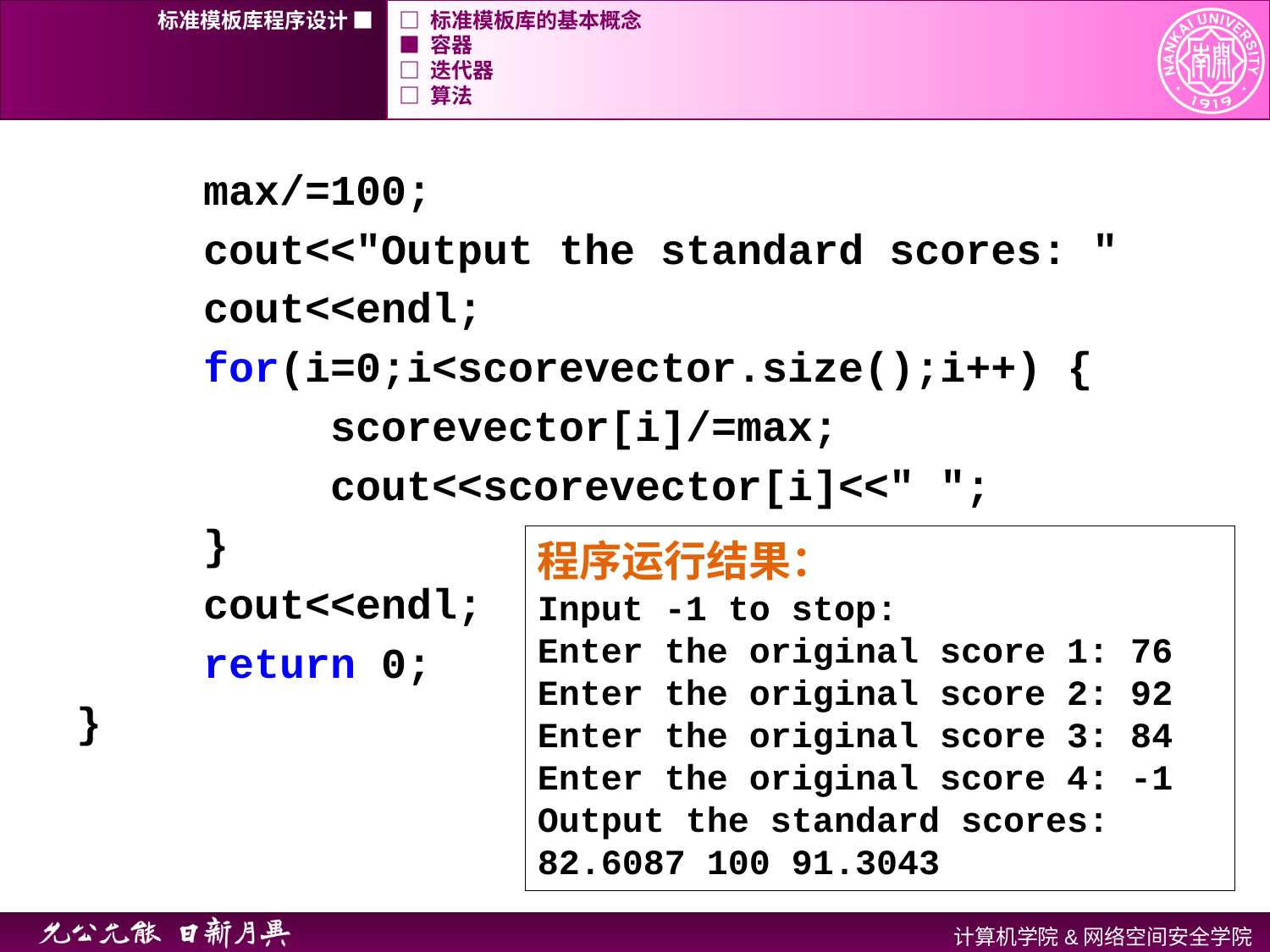

标准模板库程序设计 ■
□ 标准模板库的基本概念

■ 容器

□ 迭代器

□ 算法
	max/=100;
	cout<<"Output the standard scores: "
	cout<<endl;
	for(i=0;i<scorevector.size();i++) {
		scorevector[i]/=max;
		cout<<scorevector[i]<<" ";
	}
	cout<<endl;
	return 0;
}
程序运行结果：
Input -1 to stop:
Enter the original score 1: 76
Enter the original score 2: 92
Enter the original score 3: 84
Enter the original score 4: -1
Output the standard scores:
82.6087 100 91.3043